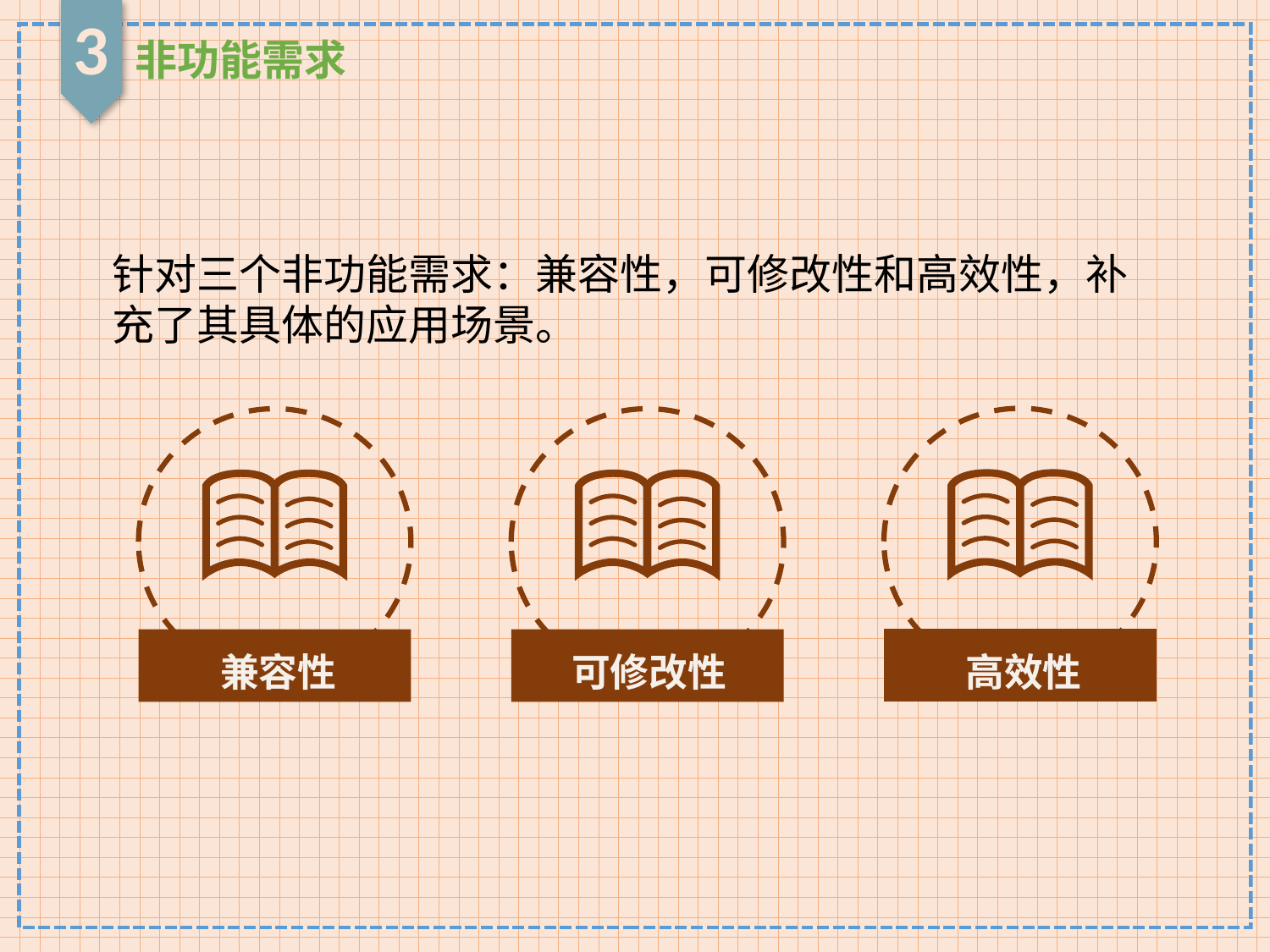

3
非功能需求
针对三个非功能需求：兼容性，可修改性和高效性，补充了其具体的应用场景。

高效性

兼容性

可修改性